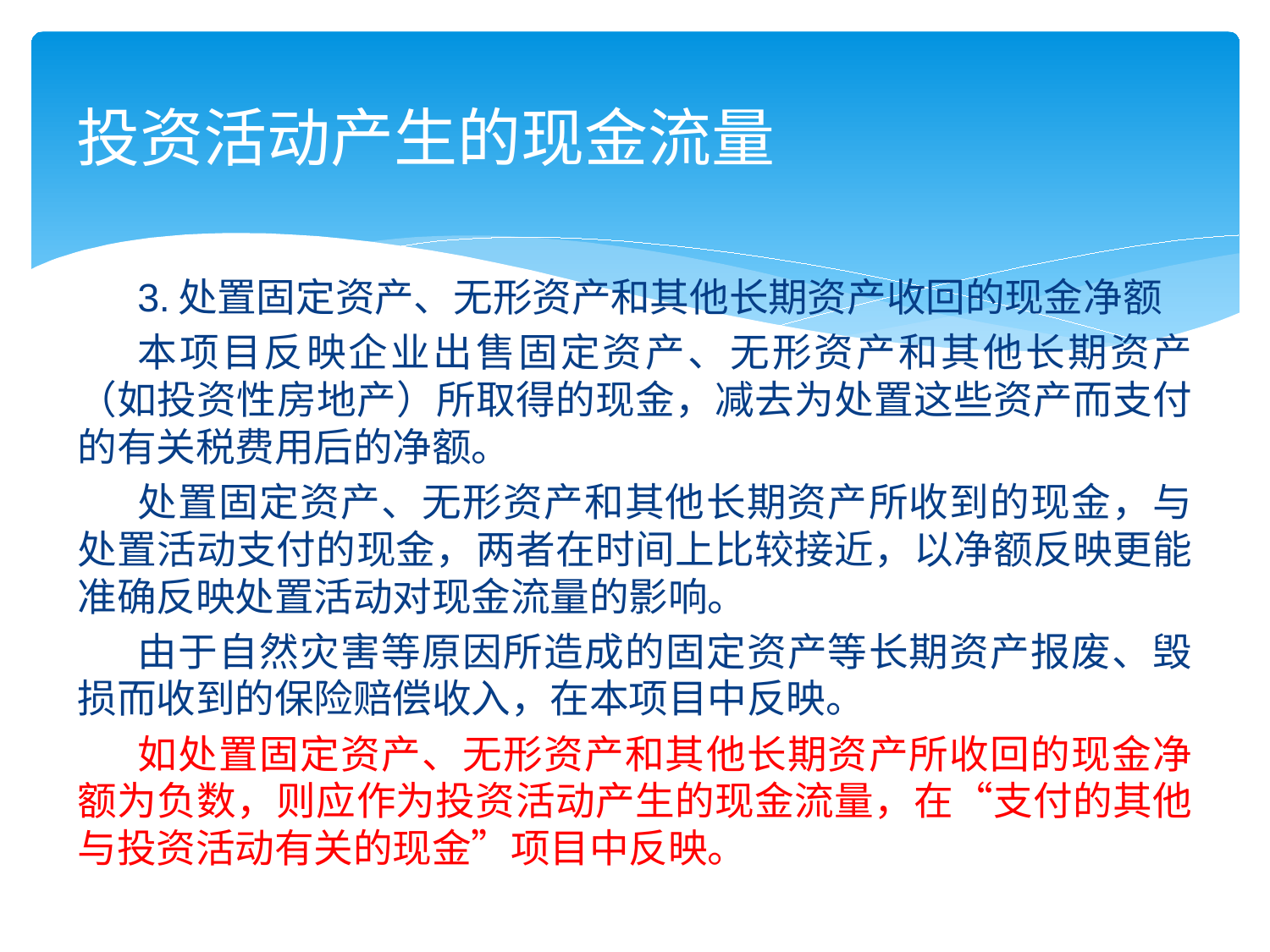

# 投资活动产生的现金流量
3.处置固定资产、无形资产和其他长期资产收回的现金净额
本项目反映企业出售固定资产、无形资产和其他长期资产（如投资性房地产）所取得的现金，减去为处置这些资产而支付的有关税费用后的净额。
处置固定资产、无形资产和其他长期资产所收到的现金，与处置活动支付的现金，两者在时间上比较接近，以净额反映更能准确反映处置活动对现金流量的影响。
由于自然灾害等原因所造成的固定资产等长期资产报废、毁损而收到的保险赔偿收入，在本项目中反映。
如处置固定资产、无形资产和其他长期资产所收回的现金净额为负数，则应作为投资活动产生的现金流量，在“支付的其他与投资活动有关的现金”项目中反映。